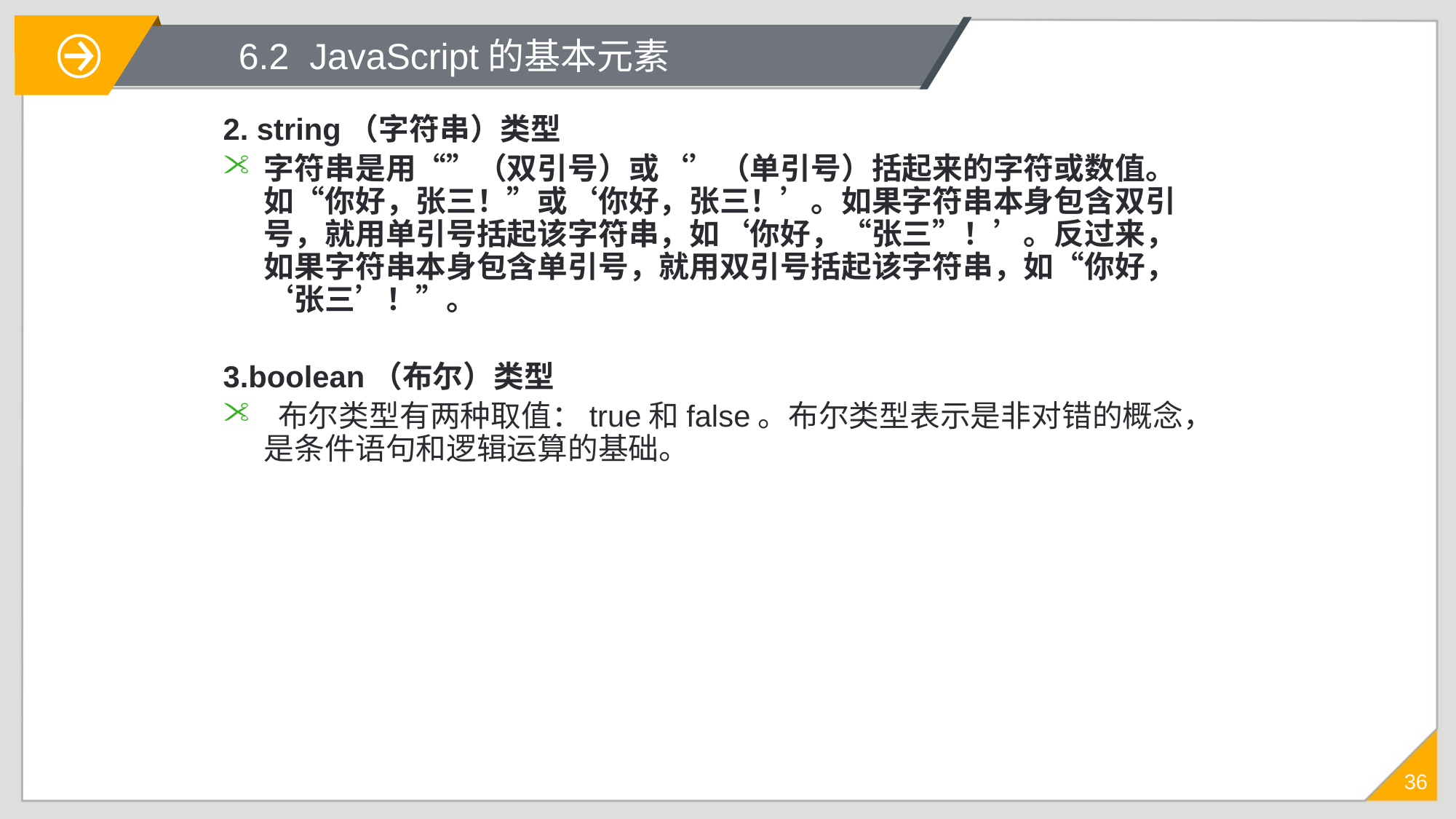

# 6.2  JavaScript的基本元素
2. string（字符串）类型
字符串是用“”（双引号）或‘’（单引号）括起来的字符或数值。如“你好，张三！”或‘你好，张三！’。如果字符串本身包含双引号，就用单引号括起该字符串，如‘你好，“张三”！’。反过来，如果字符串本身包含单引号，就用双引号括起该字符串，如“你好，‘张三’！”。

3.boolean（布尔）类型
 布尔类型有两种取值：true和false。布尔类型表示是非对错的概念，是条件语句和逻辑运算的基础。